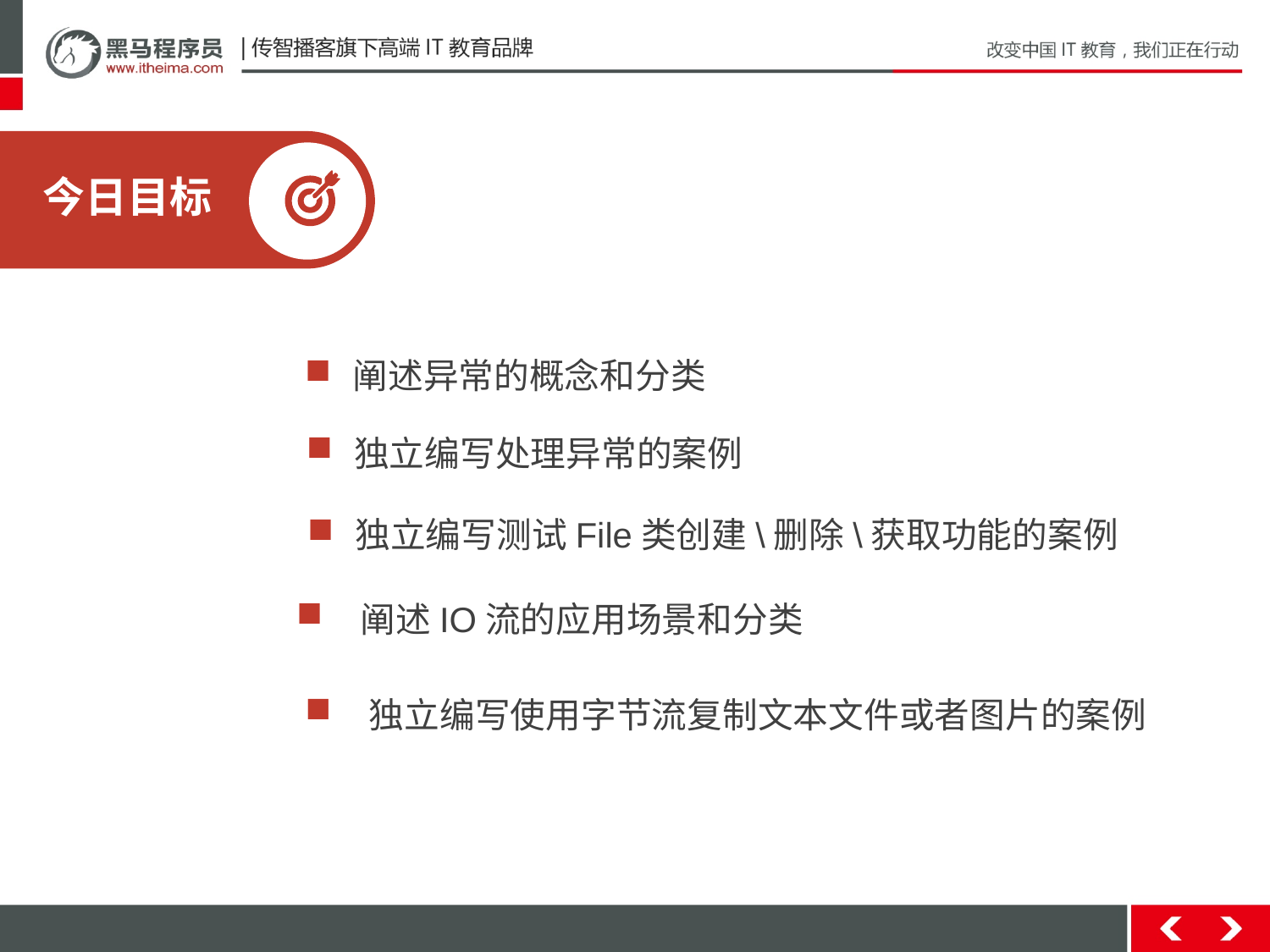

今日目标

阐述异常的概念和分类
独立编写处理异常的案例
独立编写测试File类创建\删除\获取功能的案例
 阐述IO流的应用场景和分类
 独立编写使用字节流复制文本文件或者图片的案例